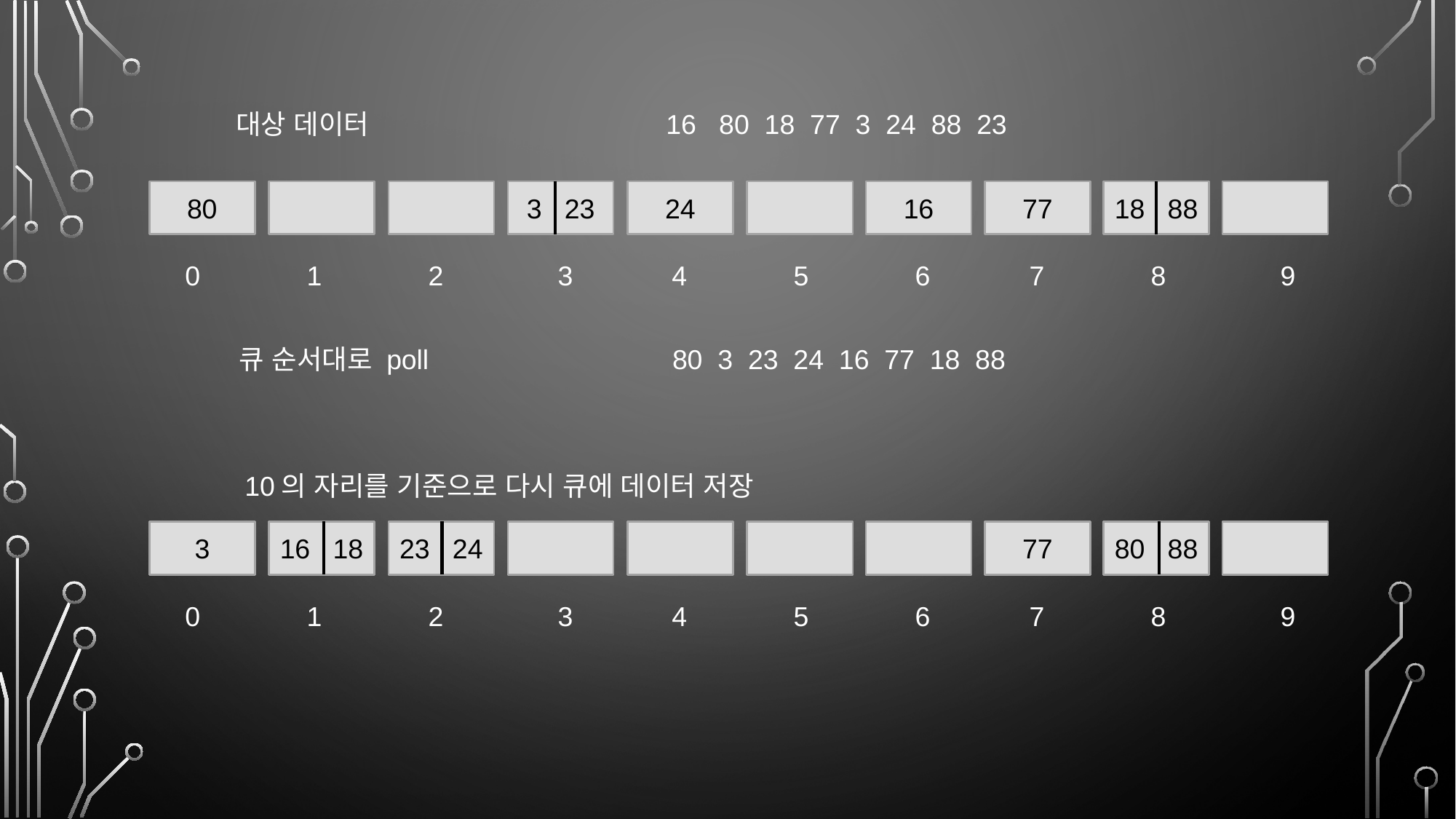

대상 데이터                                      16   80  18  77  3  24  88  23

3   23
24

16
77
18   88

80

    0              1              2               3             4              5              6             7              8               9
큐 순서대로 poll                                80  3  23  24  16  77  18  88
10의 자리를 기준으로 다시 큐에 데이터 저장
23   24

77
80   88

3
16   18
    0              1              2               3             4              5              6             7              8               9